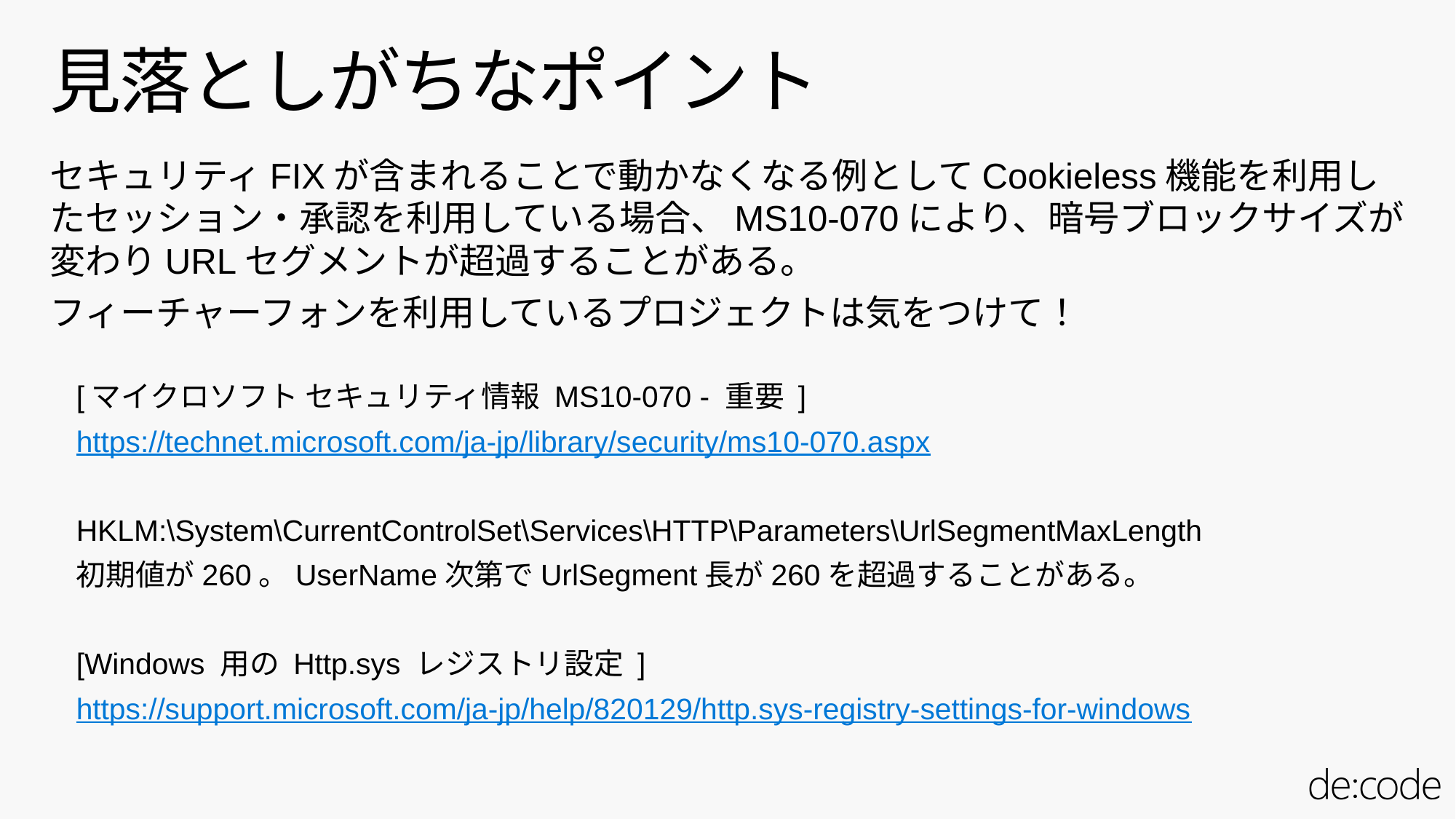

# 見落としがちなポイント
セキュリティFIXが含まれることで動かなくなる例としてCookieless機能を利用したセッション・承認を利用している場合、MS10-070により、暗号ブロックサイズが変わりURLセグメントが超過することがある。
フィーチャーフォンを利用しているプロジェクトは気をつけて！
[マイクロソフト セキュリティ情報 MS10-070 - 重要 ]
https://technet.microsoft.com/ja-jp/library/security/ms10-070.aspx

HKLM:\System\CurrentControlSet\Services\HTTP\Parameters\UrlSegmentMaxLength
初期値が260。UserName次第でUrlSegment長が260を超過することがある。

[Windows 用の Http.sys レジストリ設定 ]
https://support.microsoft.com/ja-jp/help/820129/http.sys-registry-settings-for-windows